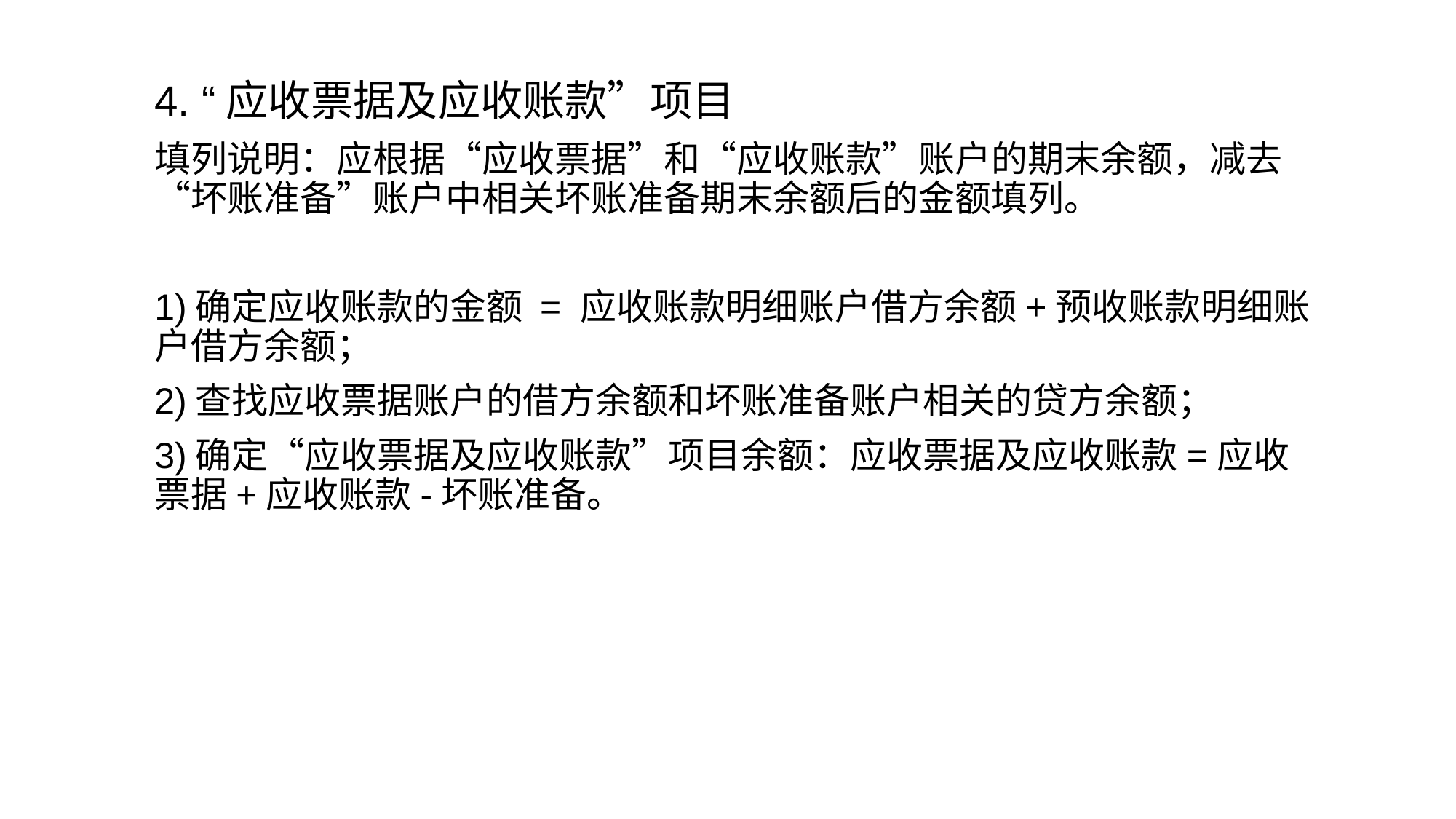

4. “应收票据及应收账款”项目
填列说明：应根据“应收票据”和“应收账款”账户的期末余额，减去“坏账准备”账户中相关坏账准备期末余额后的金额填列。

1)确定应收账款的金额 = 应收账款明细账户借方余额+预收账款明细账户借方余额；
2)查找应收票据账户的借方余额和坏账准备账户相关的贷方余额；
3)确定“应收票据及应收账款”项目余额：应收票据及应收账款=应收票据+应收账款-坏账准备。